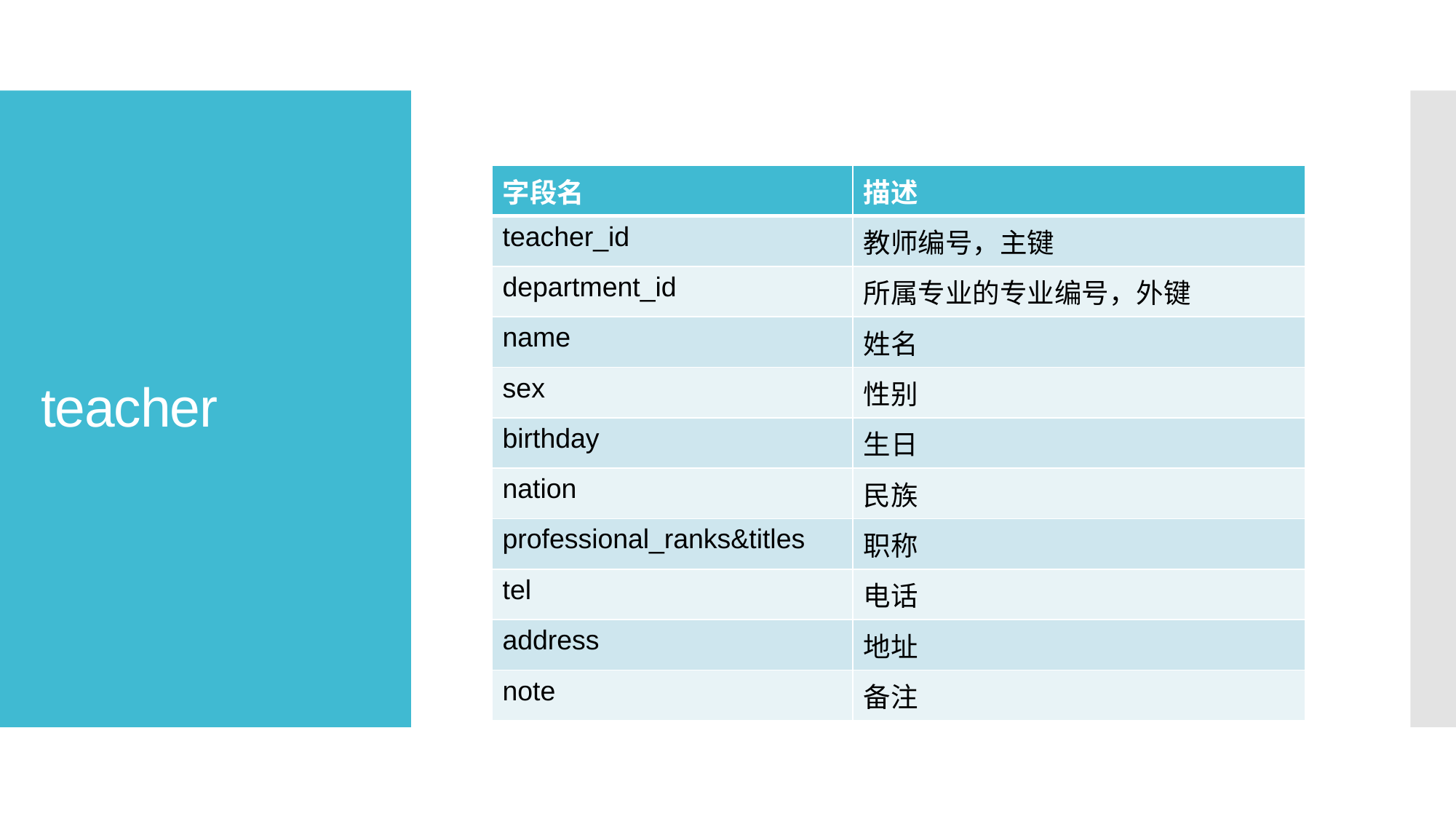

# teacher
| 字段名 | 描述 |
| --- | --- |
| teacher\_id | 教师编号，主键 |
| department\_id | 所属专业的专业编号，外键 |
| name | 姓名 |
| sex | 性别 |
| birthday | 生日 |
| nation | 民族 |
| professional\_ranks&titles | 职称 |
| tel | 电话 |
| address | 地址 |
| note | 备注 |